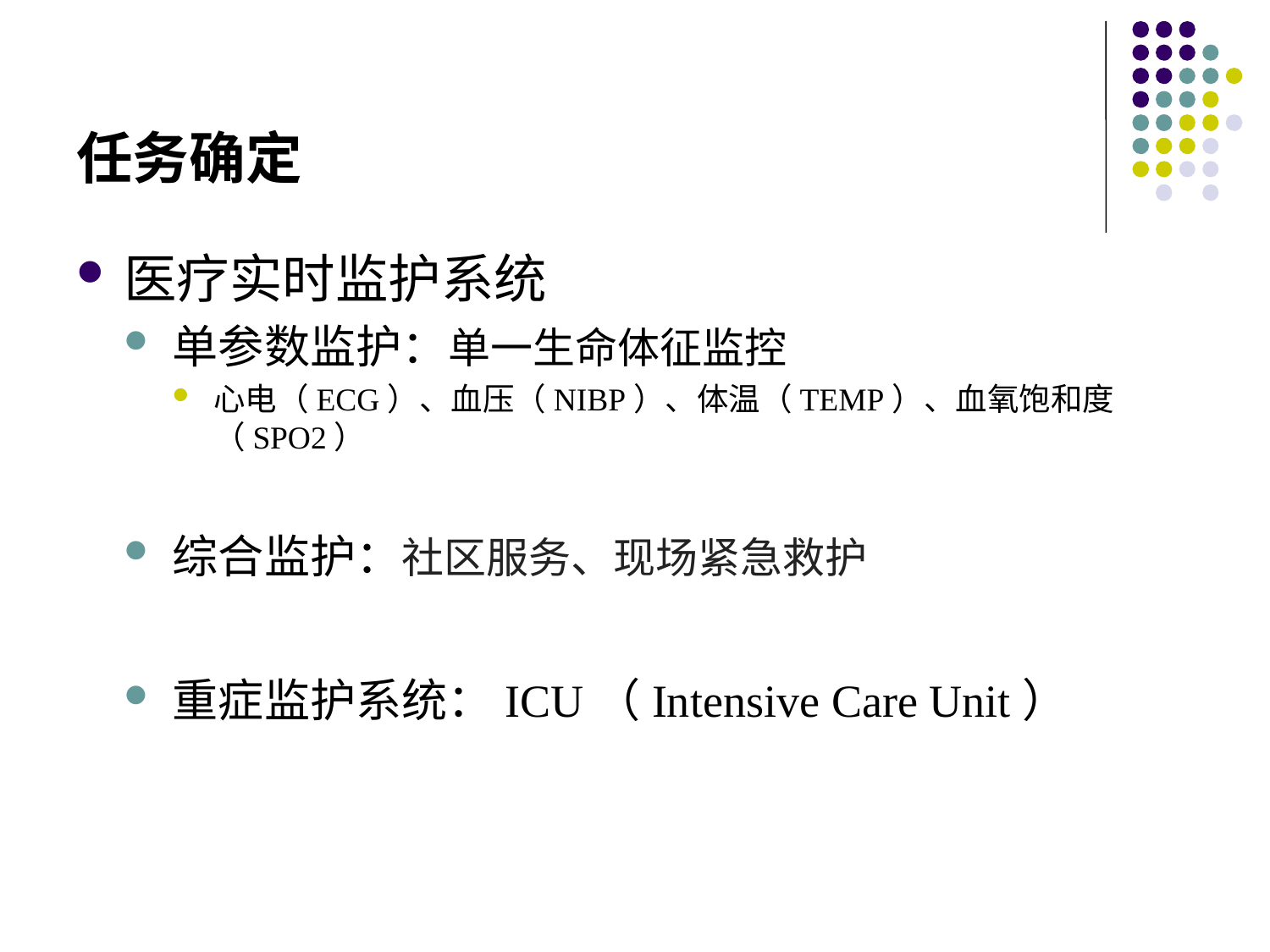

# 任务确定
医疗实时监护系统
单参数监护：单一生命体征监控
心电（ECG）、血压（NIBP）、体温（TEMP）、血氧饱和度（SPO2）

综合监护：社区服务、现场紧急救护

重症监护系统：ICU（Intensive Care Unit）